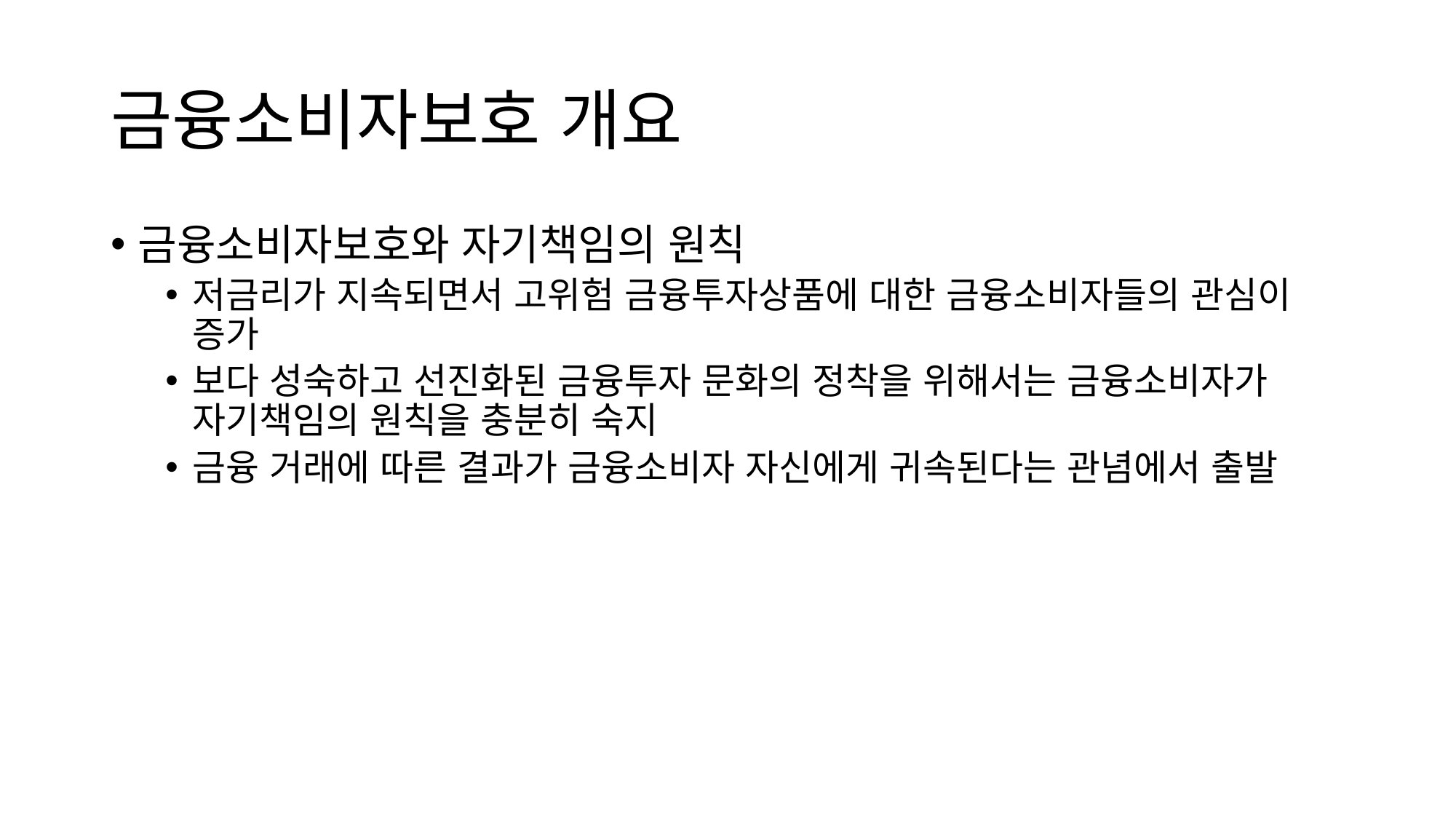

# 금융소비자보호 개요
금융소비자보호와 자기책임의 원칙
저금리가 지속되면서 고위험 금융투자상품에 대한 금융소비자들의 관심이 증가
보다 성숙하고 선진화된 금융투자 문화의 정착을 위해서는 금융소비자가 자기책임의 원칙을 충분히 숙지
금융 거래에 따른 결과가 금융소비자 자신에게 귀속된다는 관념에서 출발